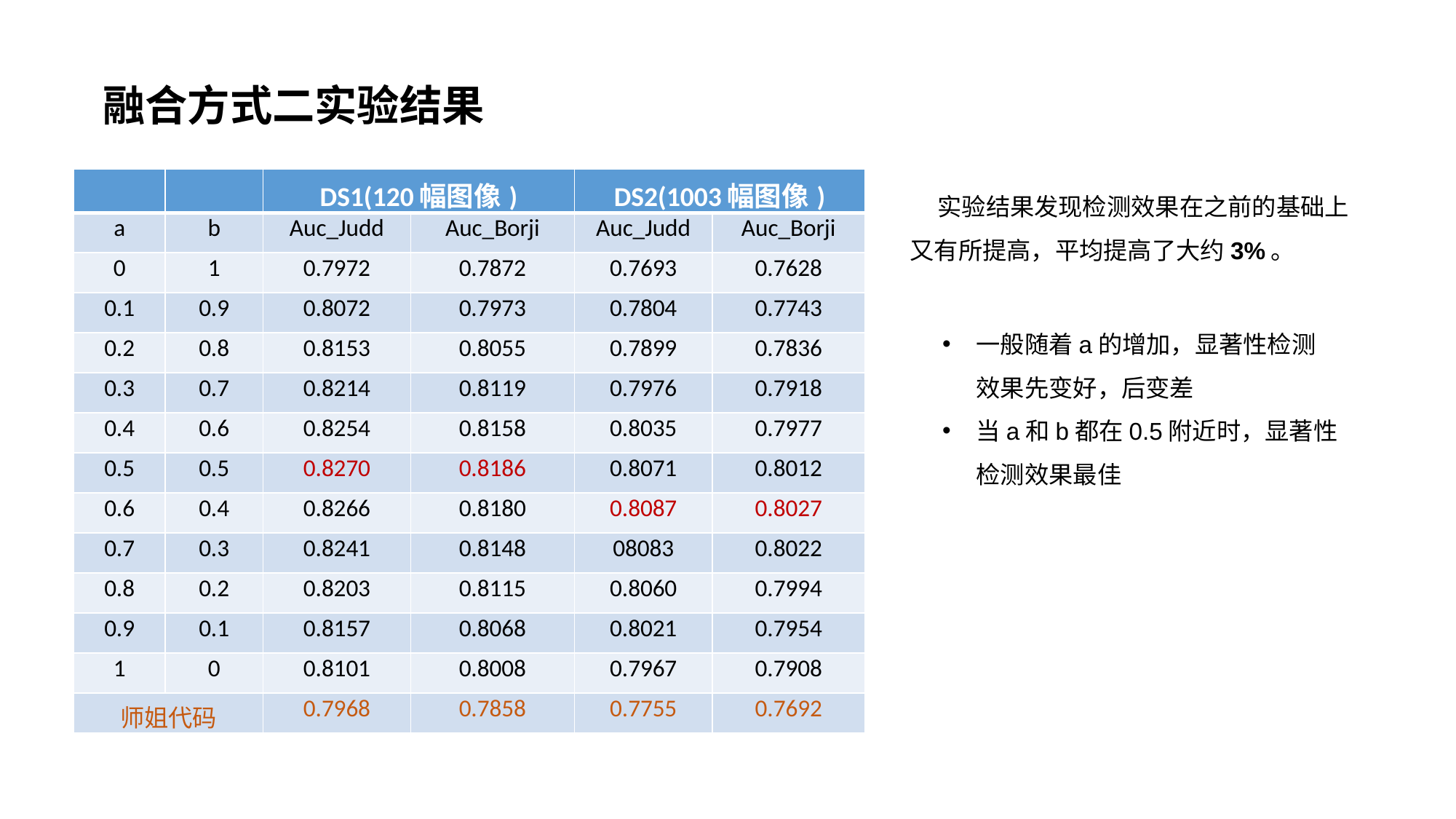

融合方式二实验结果
|  |  | DS1(120幅图像) |  | DS2(1003幅图像) |  |
| --- | --- | --- | --- | --- | --- |
| a | b | Auc\_Judd | Auc\_Borji | Auc\_Judd | Auc\_Borji |
| 0 | 1 | 0.7972 | 0.7872 | 0.7693 | 0.7628 |
| 0.1 | 0.9 | 0.8072 | 0.7973 | 0.7804 | 0.7743 |
| 0.2 | 0.8 | 0.8153 | 0.8055 | 0.7899 | 0.7836 |
| 0.3 | 0.7 | 0.8214 | 0.8119 | 0.7976 | 0.7918 |
| 0.4 | 0.6 | 0.8254 | 0.8158 | 0.8035 | 0.7977 |
| 0.5 | 0.5 | 0.8270 | 0.8186 | 0.8071 | 0.8012 |
| 0.6 | 0.4 | 0.8266 | 0.8180 | 0.8087 | 0.8027 |
| 0.7 | 0.3 | 0.8241 | 0.8148 | 08083 | 0.8022 |
| 0.8 | 0.2 | 0.8203 | 0.8115 | 0.8060 | 0.7994 |
| 0.9 | 0.1 | 0.8157 | 0.8068 | 0.8021 | 0.7954 |
| 1 | 0 | 0.8101 | 0.8008 | 0.7967 | 0.7908 |
| 师姐代码 |  | 0.7968 | 0.7858 | 0.7755 | 0.7692 |
    实验结果发现检测效果在之前的基础上又有所提高，平均提高了大约3%。
一般随着a的增加，显著性检测效果先变好，后变差
当a和b都在0.5附近时，显著性检测效果最佳